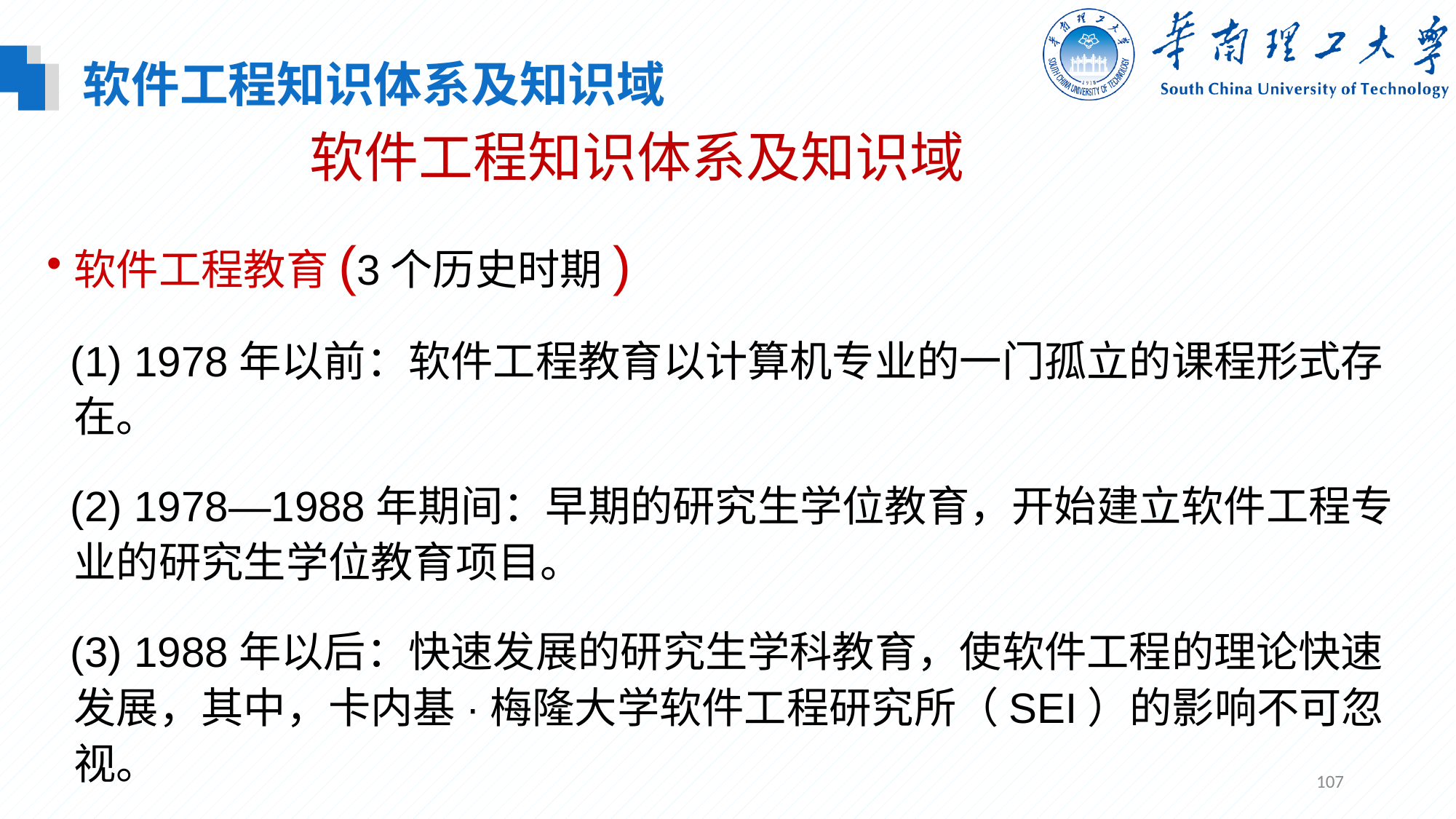

软件工程知识体系及知识域
# 软件工程知识体系及知识域
软件工程教育(3个历史时期)
  (1) 1978年以前：软件工程教育以计算机专业的一门孤立的课程形式存在。
  (2) 1978—1988年期间：早期的研究生学位教育，开始建立软件工程专业的研究生学位教育项目。
  (3) 1988年以后：快速发展的研究生学科教育，使软件工程的理论快速发展，其中，卡内基·梅隆大学软件工程研究所（SEI）的影响不可忽视。
107